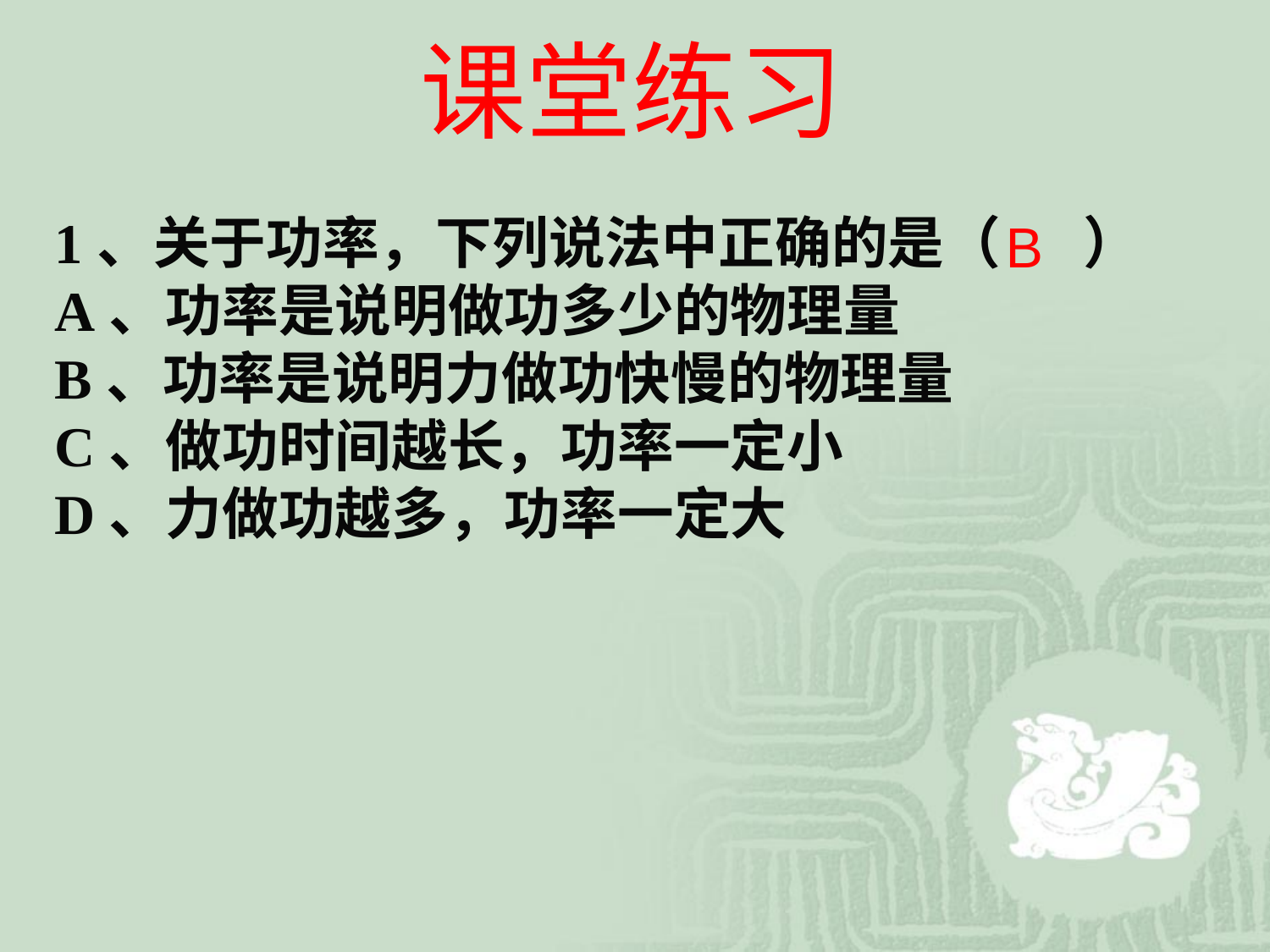

课堂练习
1、关于功率，下列说法中正确的是（  　）
A、功率是说明做功多少的物理量
B、功率是说明力做功快慢的物理量
C、做功时间越长，功率一定小
D、力做功越多，功率一定大
B